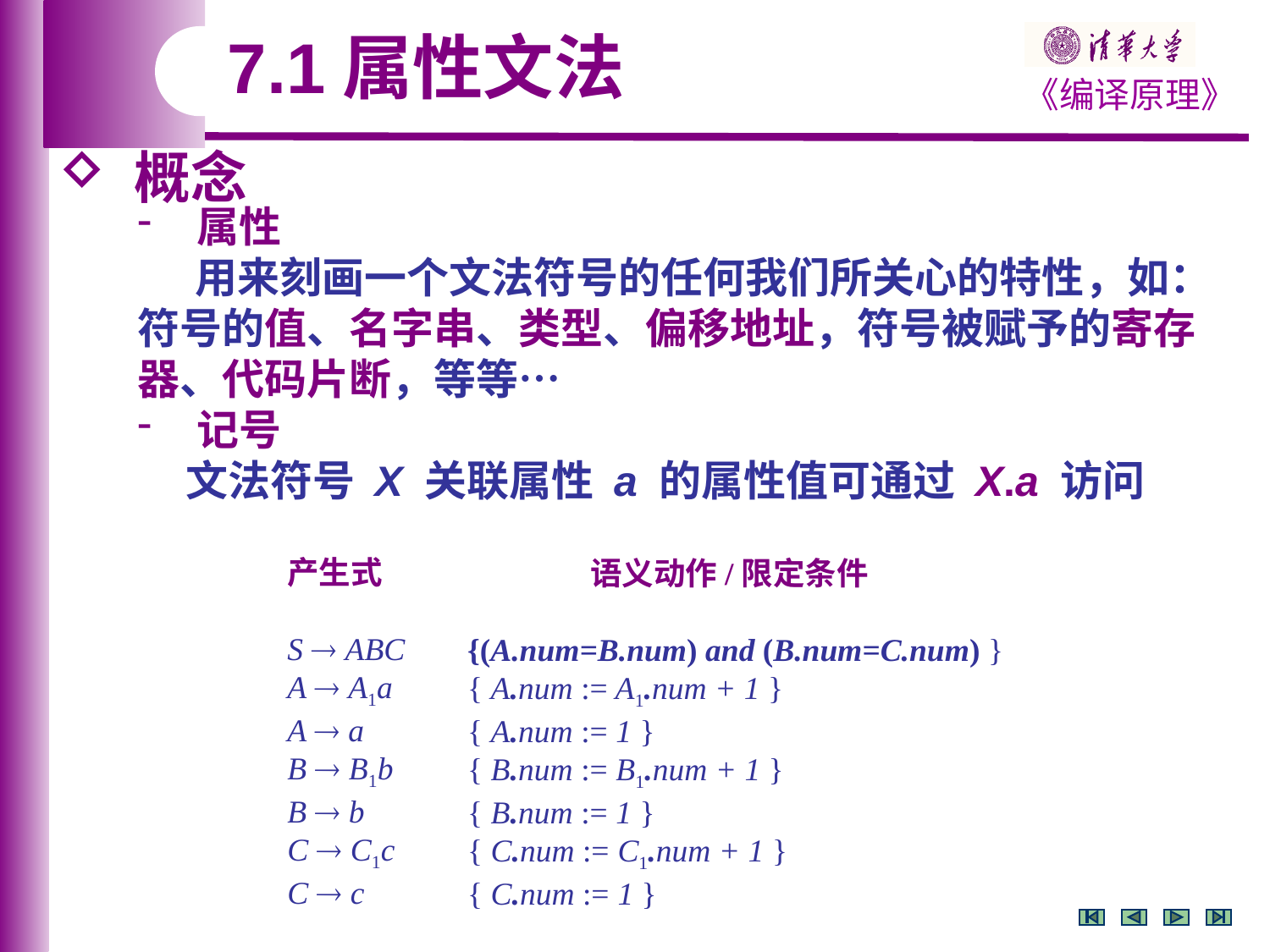

7.1属性文法
 概念
  属性
     用来刻画一个文法符号的任何我们所关心的特性，如：符号的值、名字串、类型、偏移地址，符号被赋予的寄存器、代码片断，等等…
  记号
    文法符号 X 关联属性 a 的属性值可通过 X.a 访问
产生式

S → ABC
A → A1a
A → a
B → B1b
B → b
C → C1c
C → c
                语义动作/限定条件

{(A.num=B.num) and (B.num=C.num) }
{ A.num := A1.num + 1 }
{ A.num := 1 }
{ B.num := B1.num + 1 }
{ B.num := 1 }
{ C.num := C1.num + 1 }
{ C.num := 1 }